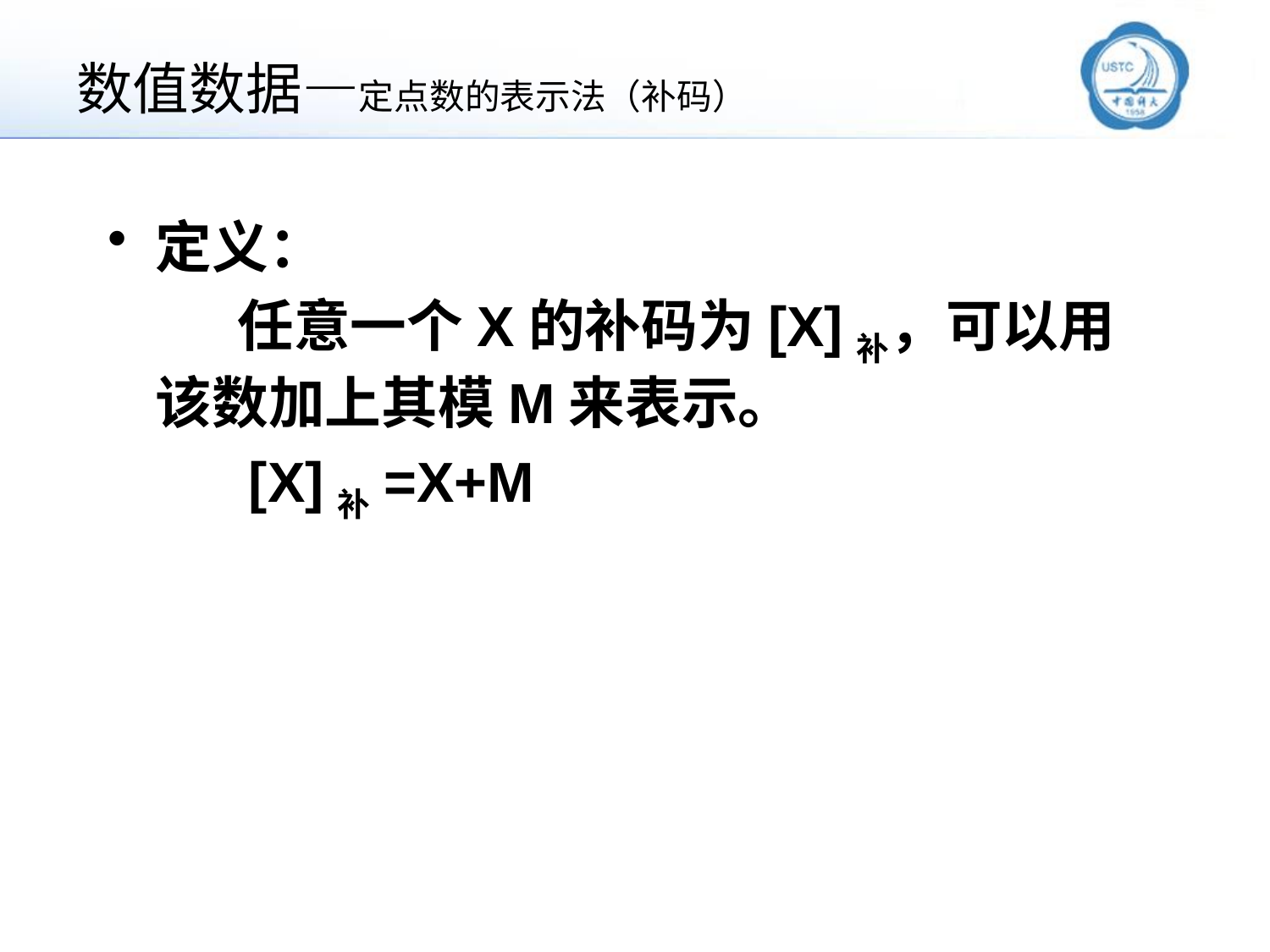

# 数值数据—定点数的表示法（补码）
定义：
         任意一个X的补码为[X]补，可以用该数加上其模M来表示。
         [X]补=X+M